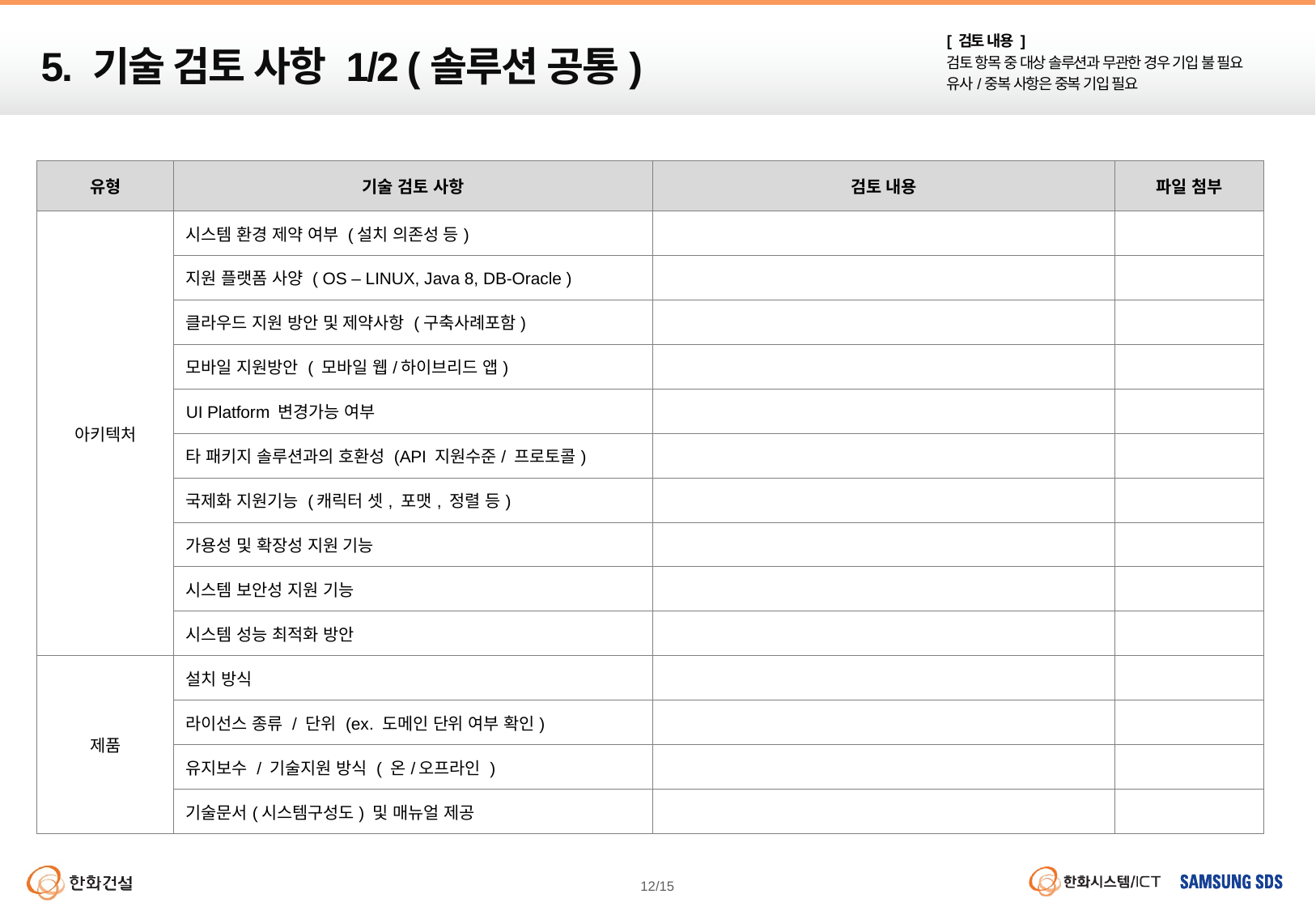

[ 검토 내용 ]
검토 항목 중 대상 솔루션과 무관한 경우 기입 불 필요
유사/중복 사항은 중복 기입 필요
# 5. 기술 검토 사항 1/2 (솔루션 공통)
| 유형 | 기술 검토 사항 | 검토 내용 | 파일 첨부 |
| --- | --- | --- | --- |
| 아키텍처 | 시스템 환경 제약 여부 (설치 의존성 등) |  |  |
|  | 지원 플랫폼 사양 ( OS – LINUX, Java 8, DB-Oracle ) |  |  |
|  | 클라우드 지원 방안 및 제약사항 (구축사례포함) |  |  |
|  | 모바일 지원방안 ( 모바일 웹/하이브리드 앱) |  |  |
|  | UI Platform 변경가능 여부 |  |  |
|  | 타 패키지 솔루션과의 호환성 (API 지원수준/ 프로토콜) |  |  |
|  | 국제화 지원기능 (캐릭터 셋, 포맷, 정렬 등) |  |  |
|  | 가용성 및 확장성 지원 기능 |  |  |
|  | 시스템 보안성 지원 기능 |  |  |
|  | 시스템 성능 최적화 방안 |  |  |
| 제품 | 설치 방식 |  |  |
|  | 라이선스 종류 / 단위 (ex. 도메인 단위 여부 확인) |  |  |
|  | 유지보수 / 기술지원 방식 ( 온/오프라인 ) |  |  |
|  | 기술문서(시스템구성도) 및 매뉴얼 제공 |  |  |